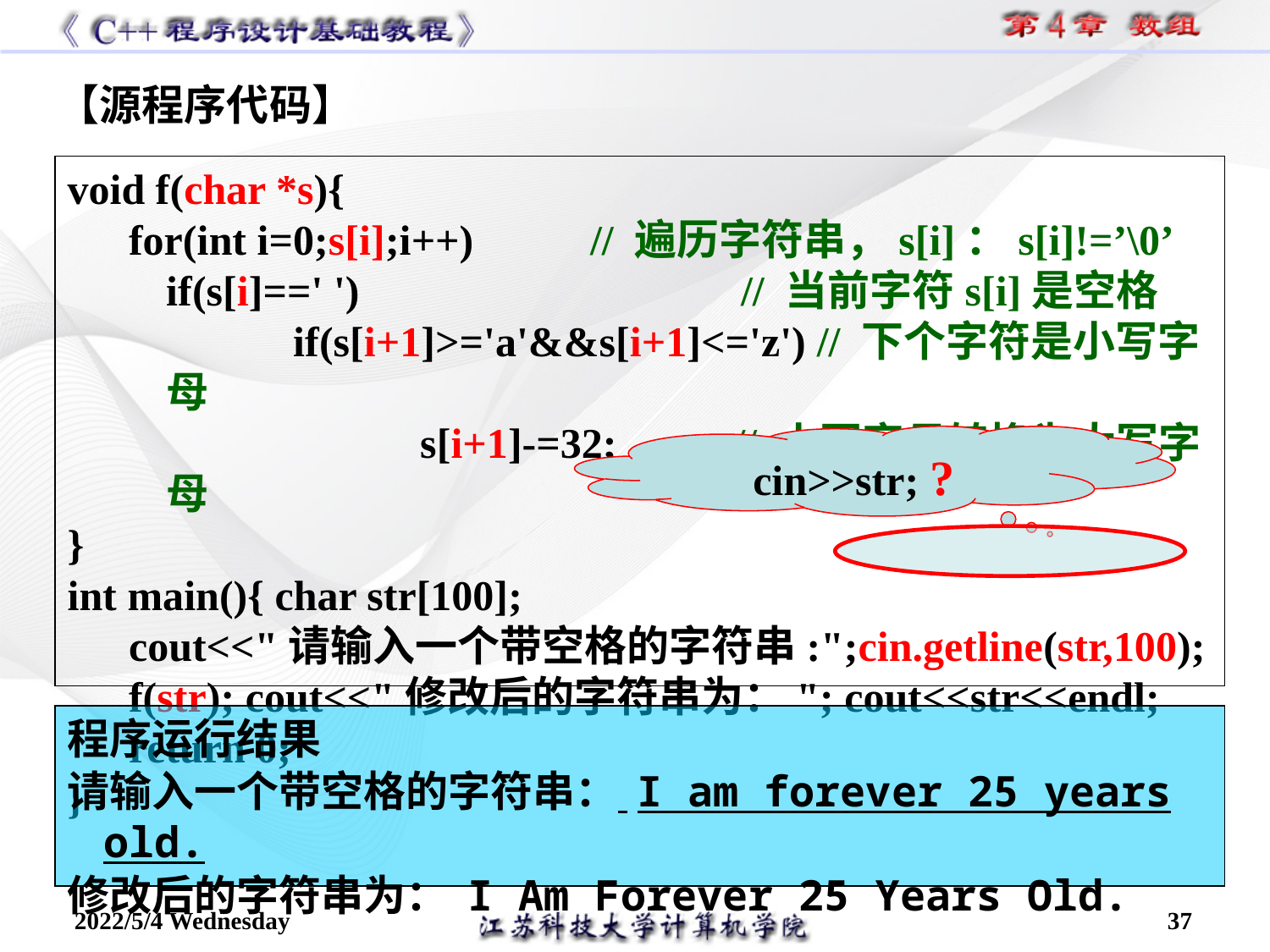

【源程序代码】
void f(char *s){
for(int i=0;s[i];i++)           // 遍历字符串，s[i]：s[i]!=’\0’
	if(s[i]==' ')                                    // 当前字符s[i]是空格
		if(s[i+1]>='a'&&s[i+1]<='z') // 下个字符是小写字母
			s[i+1]-=32;           // 小写字母转换为大写字母
}
int main(){ char str[100];
cout<<"请输入一个带空格的字符串:";cin.getline(str,100);
f(str); cout<<"修改后的字符串为："; cout<<str<<endl;
return 0;
}
cin>>str; ?

程序运行结果
请输入一个带空格的字符串： I am forever 25 years old.
修改后的字符串为： I Am Forever 25 Years Old.